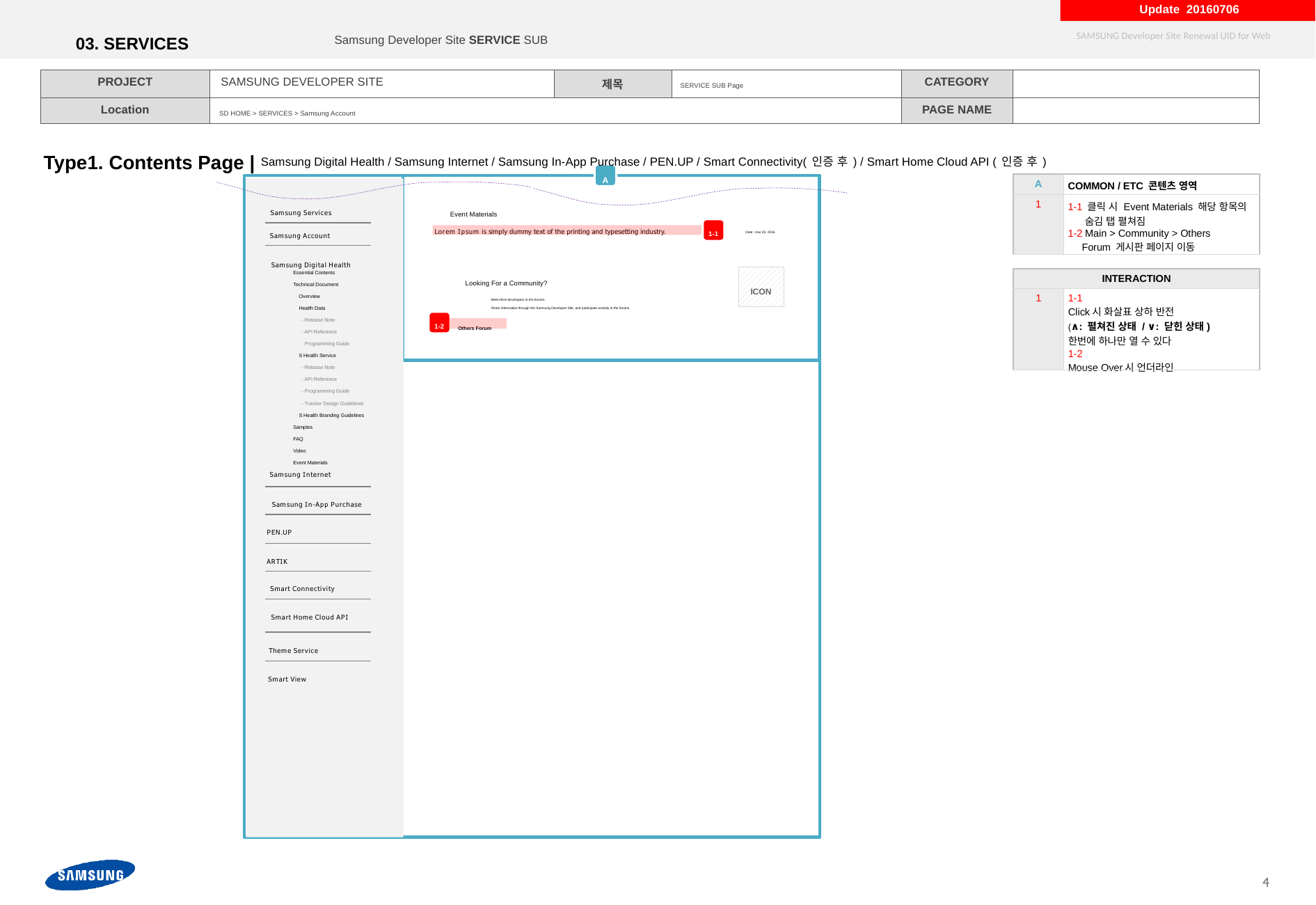

Update  20160706
03. SERVICES
Samsung Developer Site SERVICE SUB
| PROJECT | SAMSUNG DEVELOPER SITE | 제목 |  | CATEGORY |  |
| --- | --- | --- | --- | --- | --- |
| Location |  |  |  | PAGE NAME |  |
SERVICE SUB Page
SD HOME > SERVICES > Samsung Account
Type1. Contents Page | Samsung Digital Health / Samsung Internet / Samsung In-App Purchase / PEN.UP / Smart Connectivity(인증 후) / Smart Home Cloud API (인증 후)
A
| A | COMMON / ETC 콘텐츠 영역 |
| --- | --- |
| 1 | 1-1 클릭 시 Event Materials 해당 항목의 숨김 탭 펼쳐짐 1-2 Main > Community > Others Forum 게시판 페이지 이동 |

Event Materials
Lorem Ipsum is simply dummy text of the printing and typesetting industry.
Date : mar 28. 2016
Samsung Services
Samsung Account
Samsung Digital Health
Essential Contents
Technical Document
    Overview
    Health Data
      - Release Note
      - API Reference
      - Programming Guide
    S Health Service
      - Release Note
      - API Reference
      - Programming Guide
      - Tracker Design Guidelines
    S Health Branding Guidelines
Samples
FAQ
Video
Event Materials

Samsung Internet
Samsung In-App Purchase
PEN.UP

ARTIK
Smart Connectivity
Smart Home Cloud API
Theme Service
Smart View
1-1

ICON
Others Forum
Looking For a Community?
Meet other developers in the forums.
Share information through the Samsung Developer Site, and participate actively in the forums.
| INTERACTION |  |
| --- | --- |
| 1 | 1-1 Click시 화살표 상하 반전 (∧: 펼쳐진 상태 / ∨: 닫힌 상태) 한번에 하나만 열 수 있다 1-2 Mouse Over시 언더라인 |
1-2